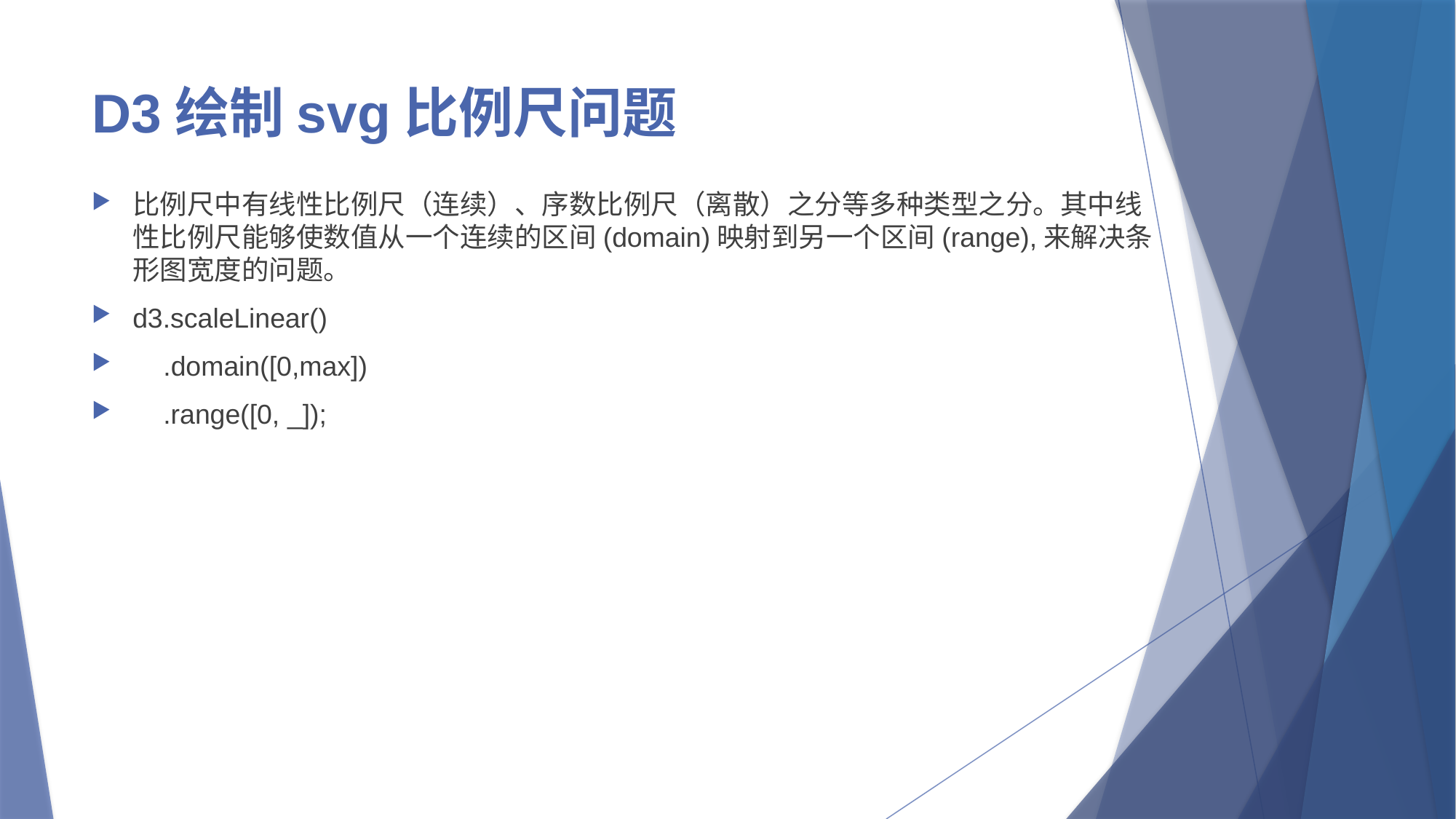

# D3绘制svg比例尺问题
比例尺中有线性比例尺（连续）、序数比例尺（离散）之分等多种类型之分。其中线性比例尺能够使数值从一个连续的区间(domain)映射到另一个区间(range),来解决条形图宽度的问题。
d3.scaleLinear()
    .domain([0,max])
    .range([0, _]);